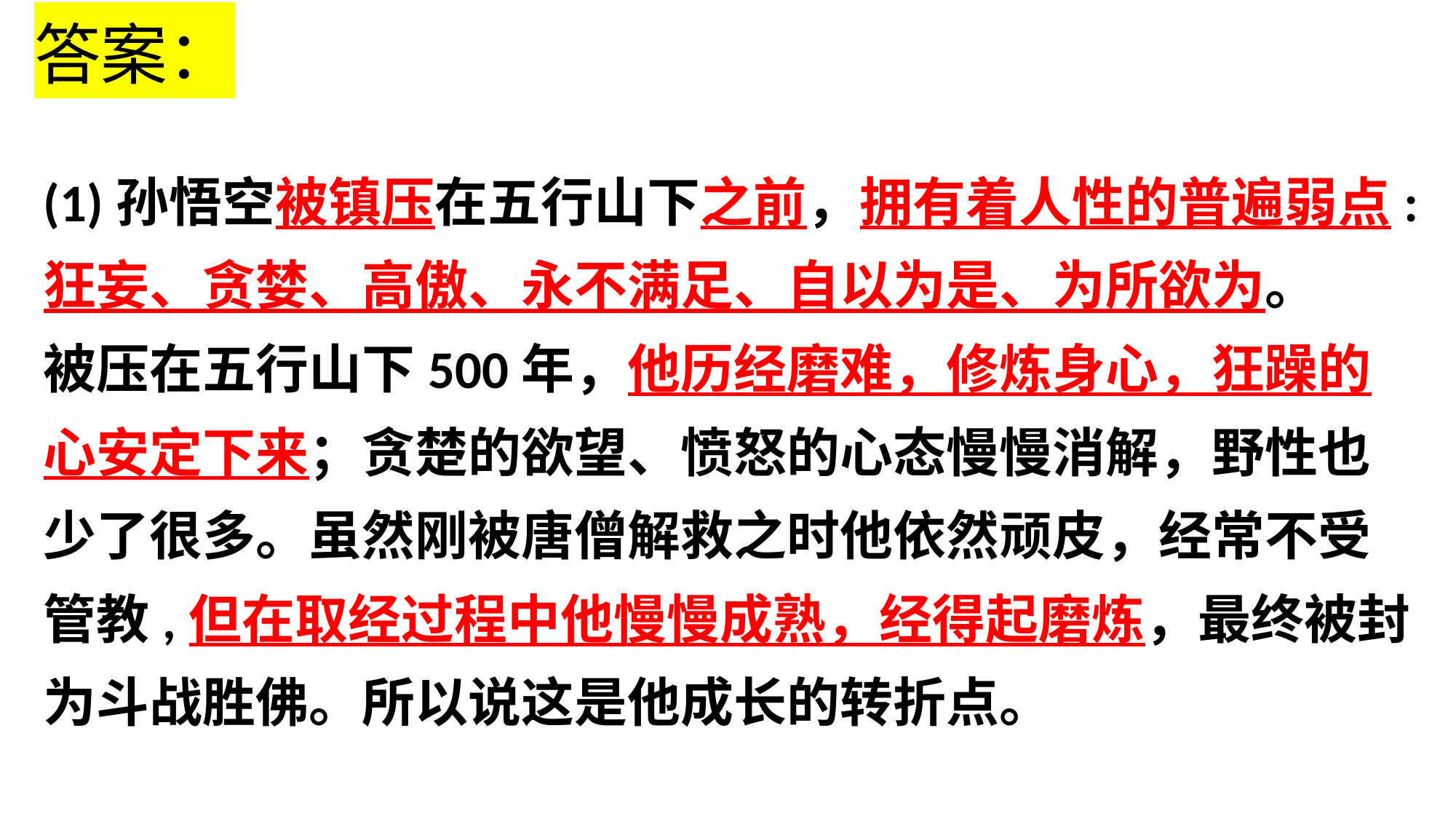

# 答案：
(1)孙悟空被镇压在五行山下之前，拥有着人性的普遍弱点:狂妄、贪婪、高傲、永不满足、自以为是、为所欲为。
被压在五行山下500年，他历经磨难，修炼身心，狂躁的心安定下来；贪楚的欲望、愤怒的心态慢慢消解，野性也少了很多。虽然刚被唐僧解救之时他依然顽皮，经常不受管教,但在取经过程中他慢慢成熟，经得起磨炼，最终被封为斗战胜佛。所以说这是他成长的转折点。